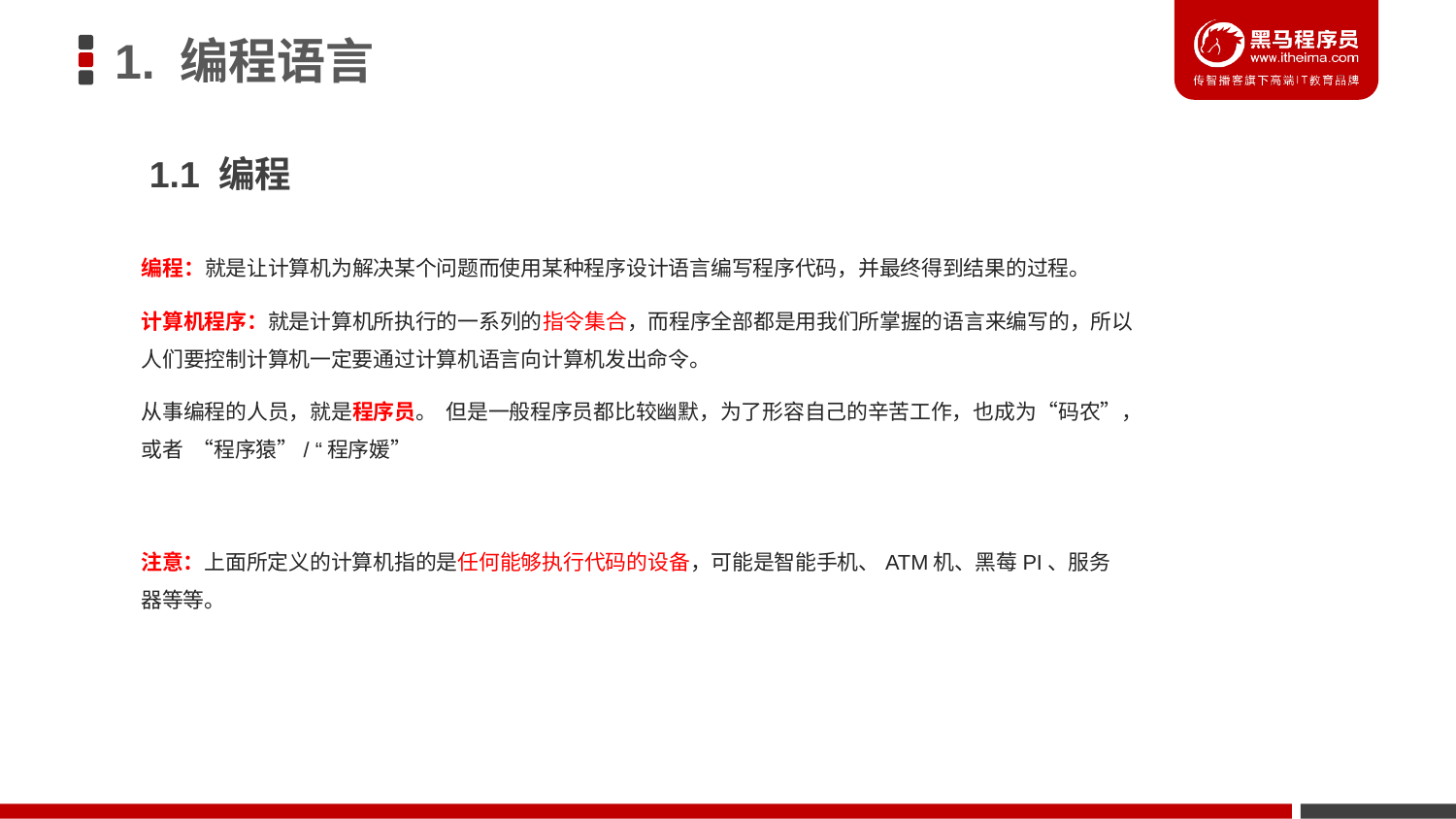

# 1. 编程语言
1.1 编程
编程：就是让计算机为解决某个问题而使用某种程序设计语言编写程序代码，并最终得到结果的过程。
计算机程序：就是计算机所执行的一系列的指令集合，而程序全部都是用我们所掌握的语言来编写的，所以人们要控制计算机一定要通过计算机语言向计算机发出命令。
从事编程的人员，就是程序员。  但是一般程序员都比较幽默，为了形容自己的辛苦工作，也成为“码农”， 或者  “程序猿”/ “程序媛”

注意：上面所定义的计算机指的是任何能够执行代码的设备，可能是智能手机、ATM机、黑莓PI、服务器等等。